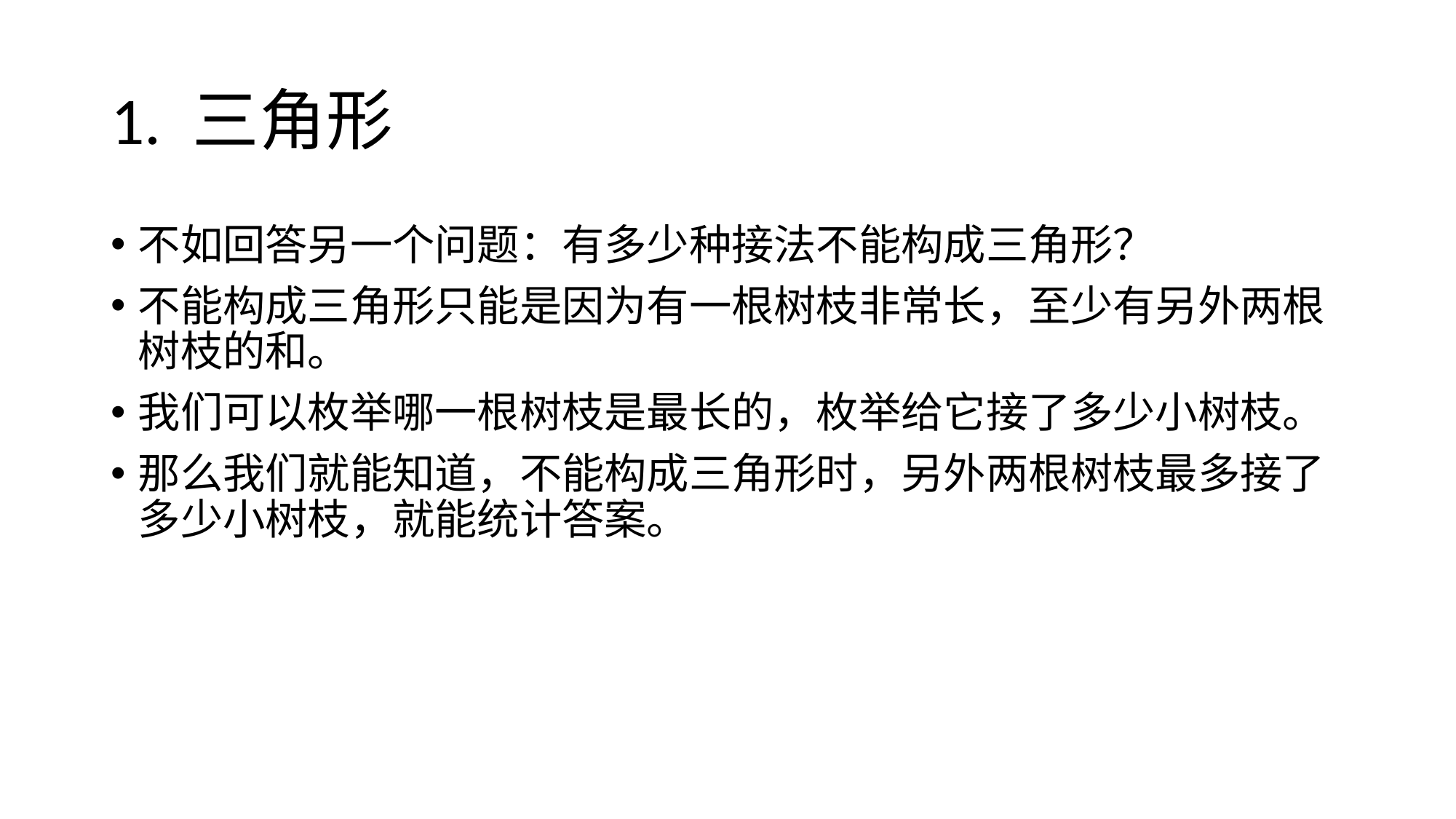

# 1. 三角形
不如回答另一个问题：有多少种接法不能构成三角形？
不能构成三角形只能是因为有一根树枝非常长，至少有另外两根树枝的和。
我们可以枚举哪一根树枝是最长的，枚举给它接了多少小树枝。
那么我们就能知道，不能构成三角形时，另外两根树枝最多接了多少小树枝，就能统计答案。